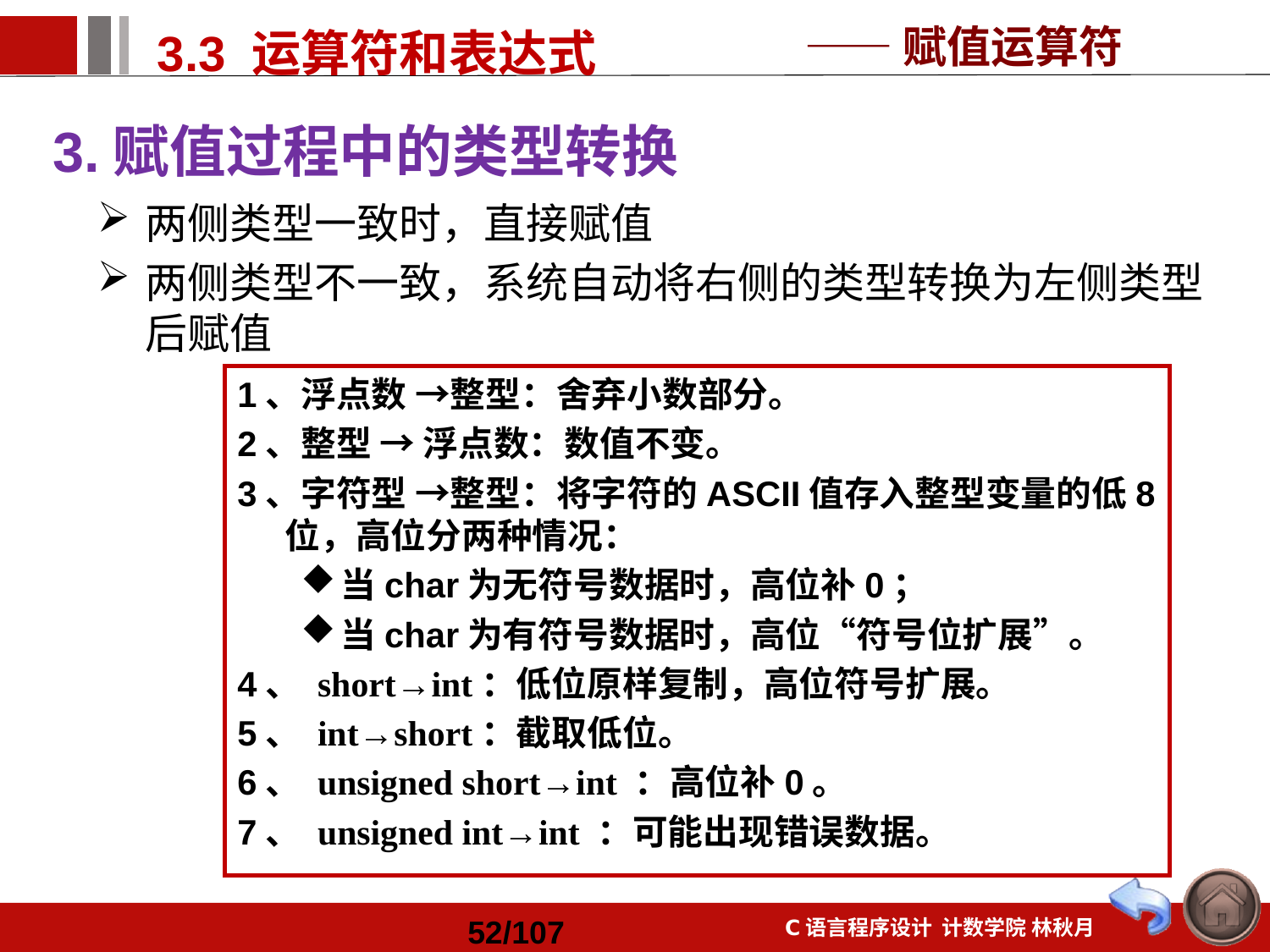

——赋值运算符
3.赋值过程中的类型转换
两侧类型一致时，直接赋值
两侧类型不一致，系统自动将右侧的类型转换为左侧类型后赋值
1、浮点数 →整型：舍弃小数部分。
2、整型 → 浮点数：数值不变。
3、字符型 →整型：将字符的ASCII值存入整型变量的低8位，高位分两种情况：
当char为无符号数据时，高位补0；
当char为有符号数据时，高位“符号位扩展”。
4、 short→int：低位原样复制，高位符号扩展。
5、 int→short：截取低位。
6、 unsigned short→int ：高位补0。
7、 unsigned int→int ：可能出现错误数据。